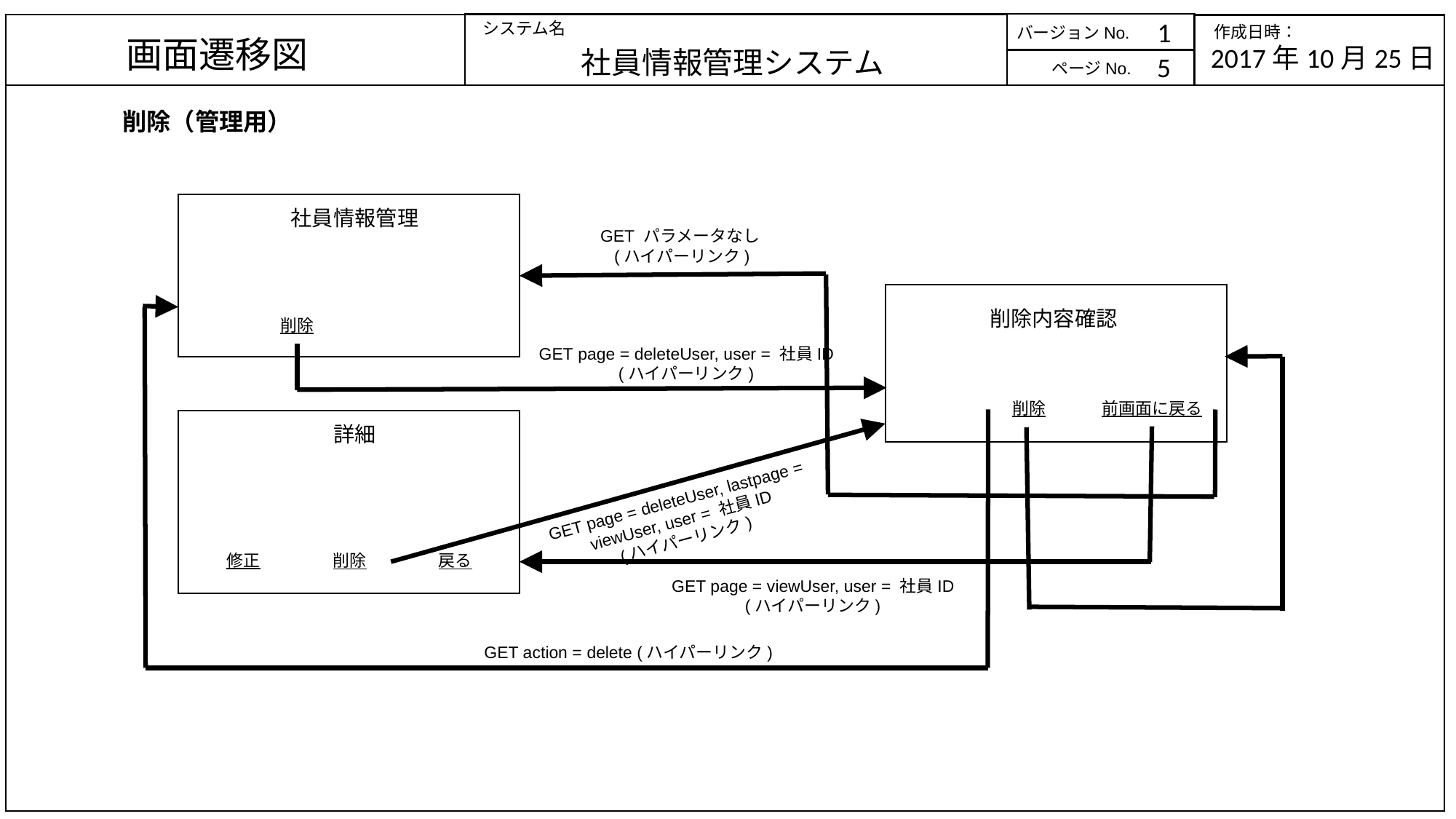

1
システム名

作成日時：
バージョンNo.
画面遷移図
2017年10月25日
社員情報管理システム
5
ページNo.
削除（管理用）

社員情報管理
GET パラメータなし
(ハイパーリンク)

削除内容確認
削除
GET page = deleteUser, user = 社員ID
(ハイパーリンク)
削除
前画面に戻る

詳細
GET page = deleteUser, lastpage = viewUser, user = 社員ID
(ハイパーリンク)
修正
削除
戻る
GET page = viewUser, user = 社員ID
(ハイパーリンク)
GET action = delete (ハイパーリンク)